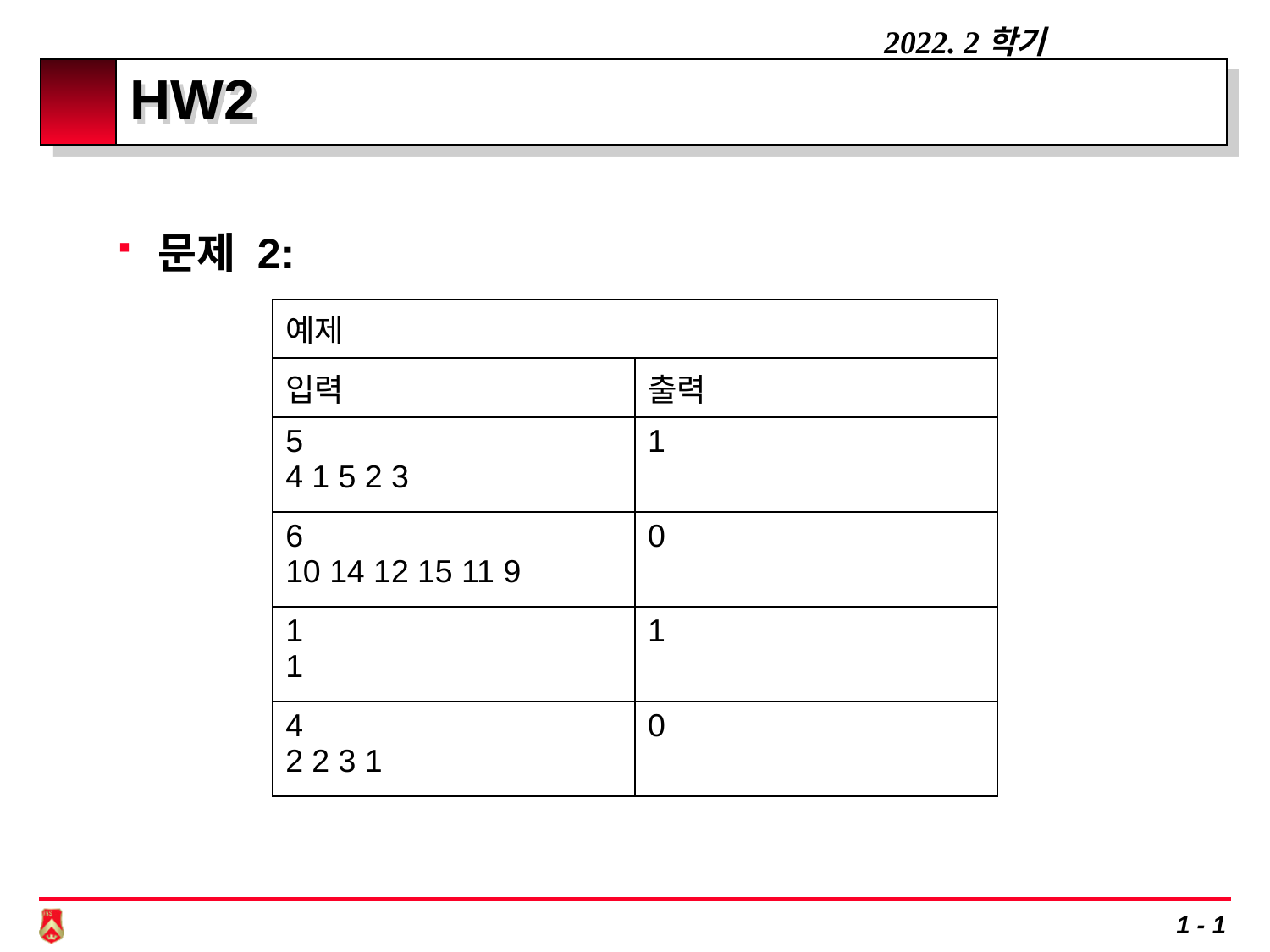

# HW2

문제 2:

| 예제 |  |
| --- | --- |
| 입력 | 출력 |
| 5 4 1 5 2 3 | 1 |
| 6 10 14 12 15 11 9 | 0 |
| 1 1 | 1 |
| 4 2 2 3 1 | 0 |
1 - 1